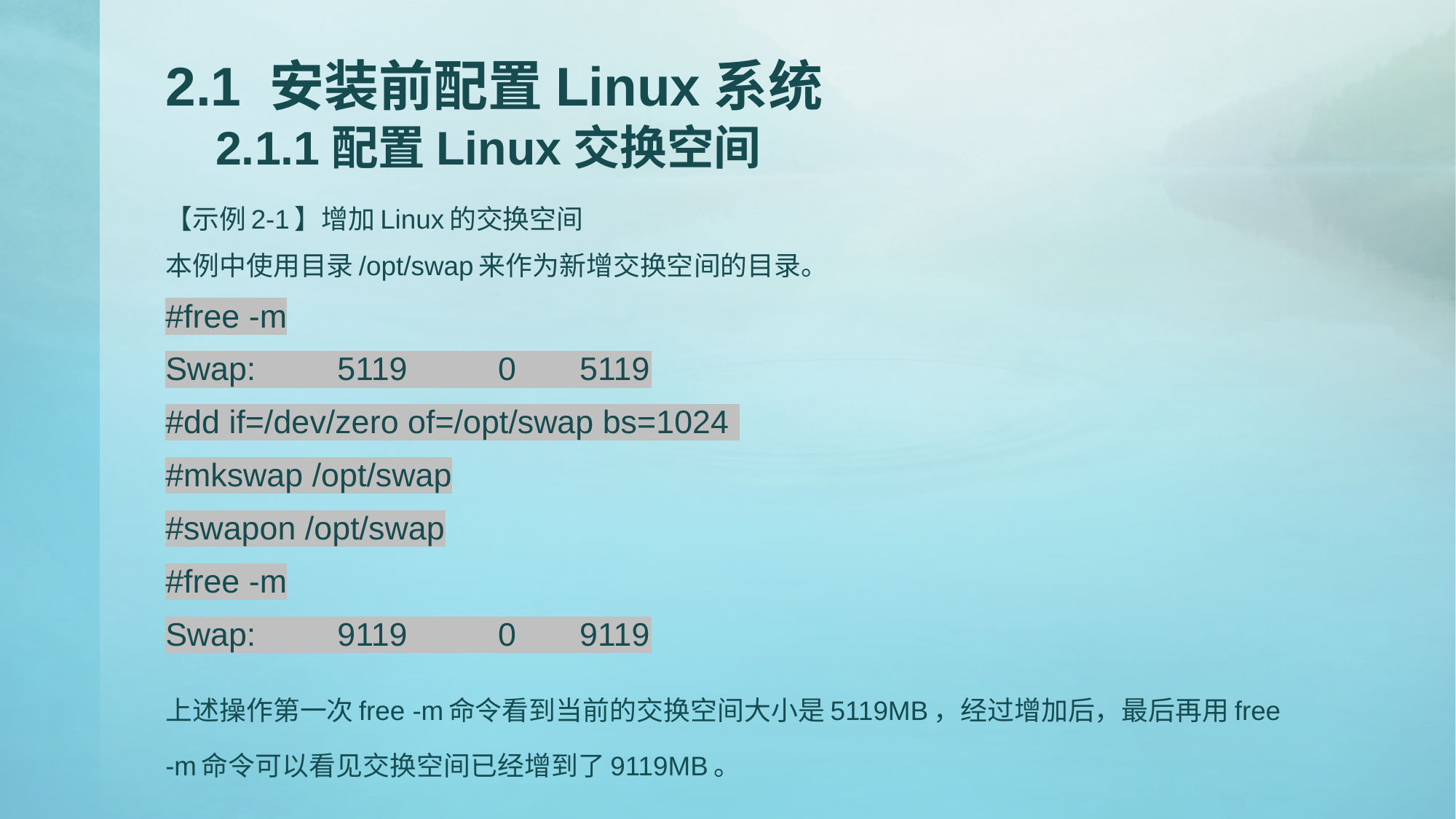

# 2.1 安装前配置Linux系统 2.1.1配置Linux交换空间
【示例2‑1】增加Linux的交换空间
本例中使用目录/opt/swap来作为新增交换空间的目录。
#free -m
Swap:         5119          0       5119
#dd if=/dev/zero of=/opt/swap bs=1024
#mkswap /opt/swap
#swapon /opt/swap
#free -m
Swap:         9119          0       9119
上述操作第一次free -m命令看到当前的交换空间大小是5119MB，经过增加后，最后再用free -m命令可以看见交换空间已经增到了9119MB。